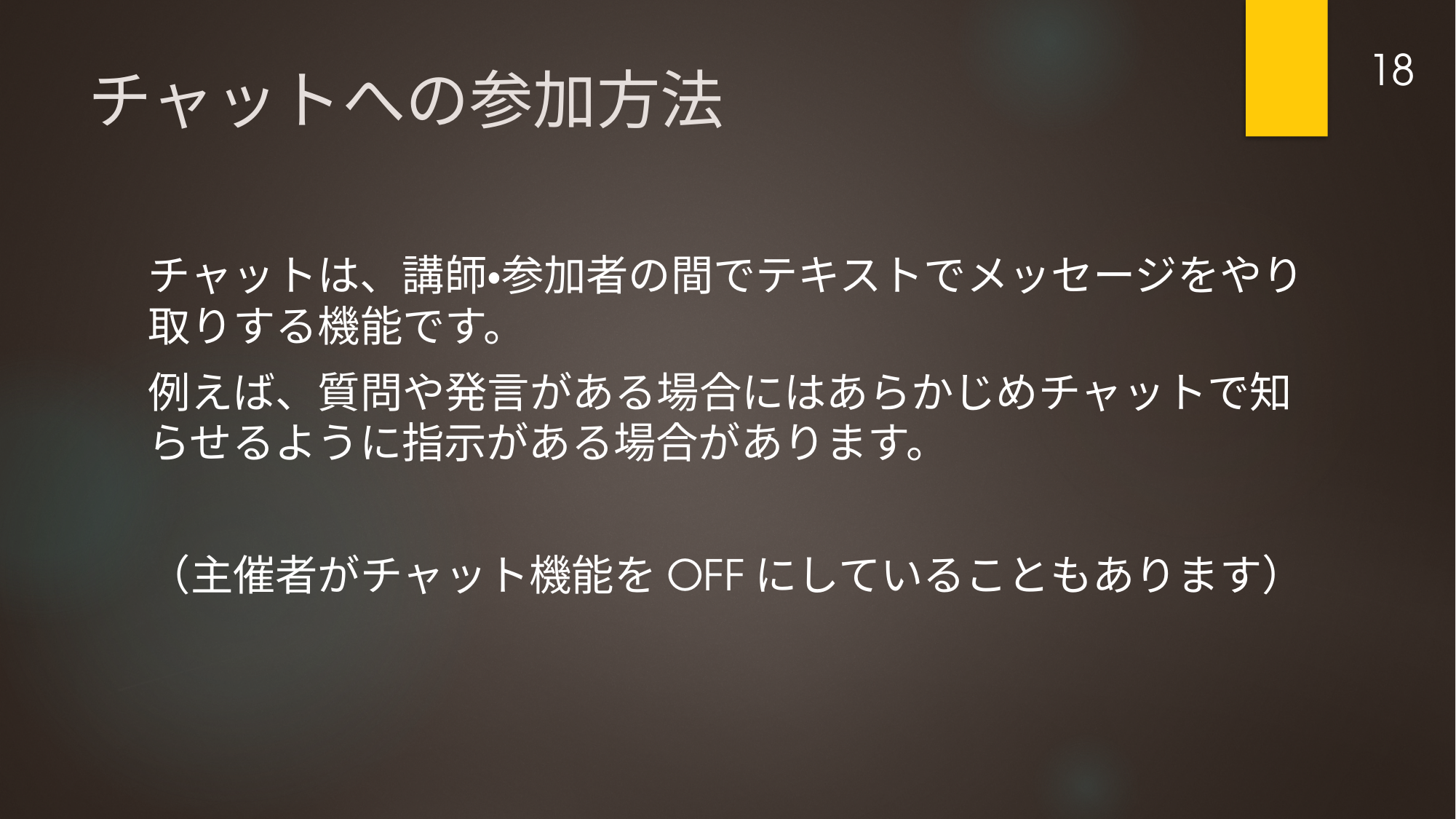

18
# チャットへの参加方法
チャットは、講師・参加者の間でテキストでメッセージをやり取りする機能です。
例えば、質問や発言がある場合にはあらかじめチャットで知らせるように指示がある場合があります。

（主催者がチャット機能をOFFにしていることもあります）